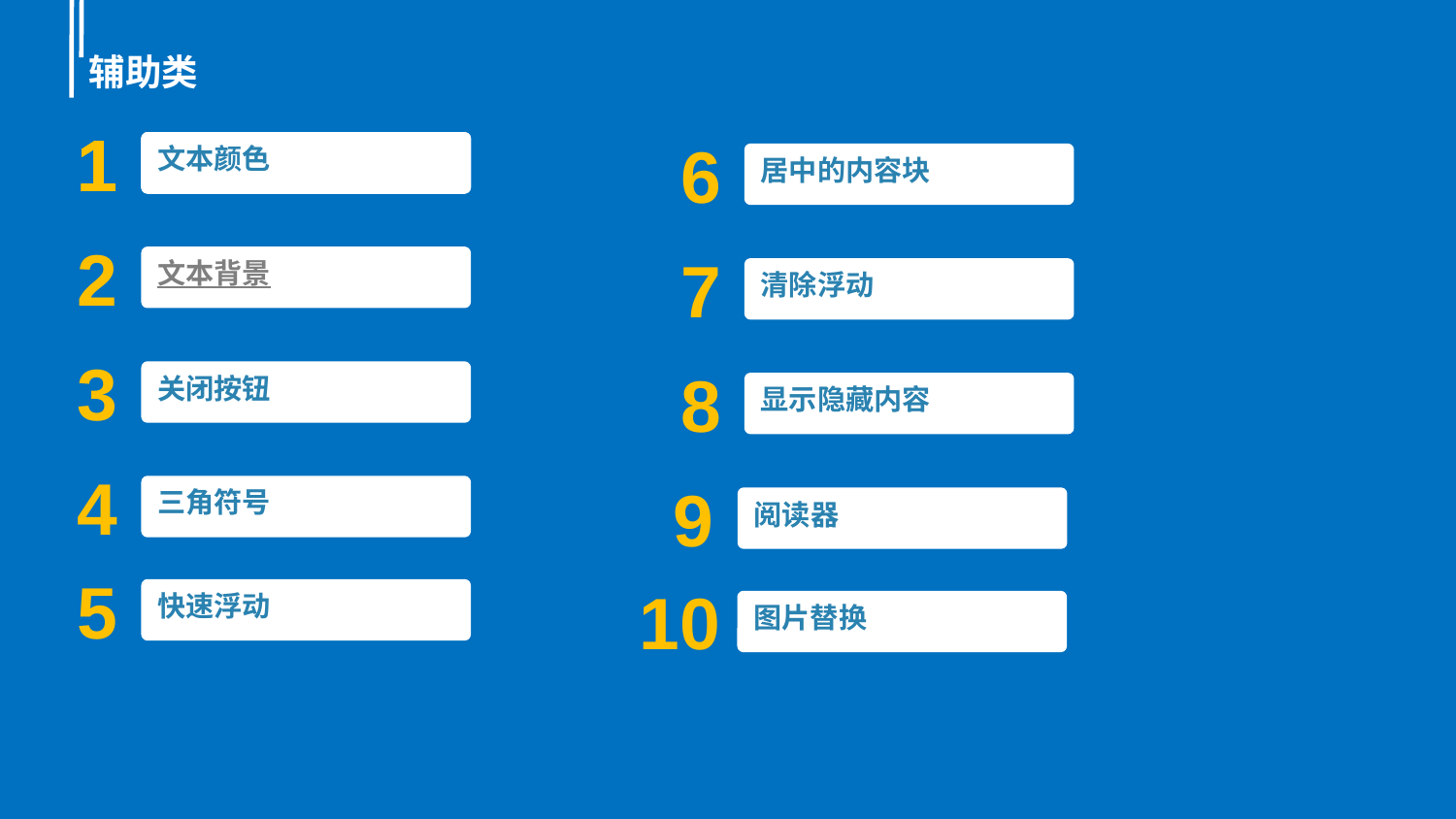

辅助类
1
1
1
1
1
6

居中的内容块

HTML5 文档类型

HTML5 文档类型

HTML5 文档类型

文本颜色

2

文本背景

7

清除浮动

3
排版
关闭按钮

8
排版
显示隐藏内容

4
排版
三角符号

9
排版
阅读器

5
排版
快速浮动

10
排版
图片替换